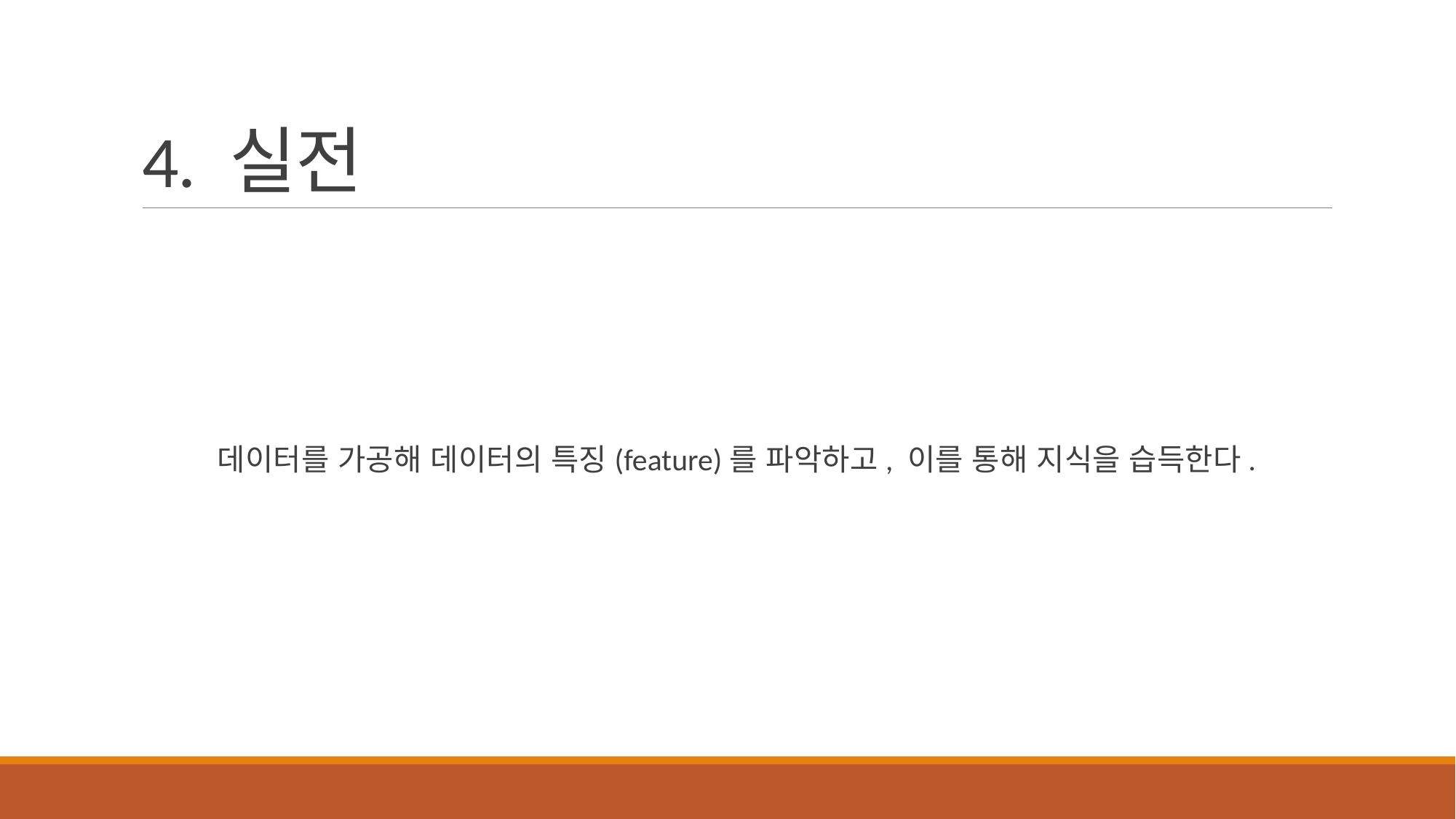

# 4. 실전
데이터를 가공해 데이터의 특징(feature)를 파악하고, 이를 통해 지식을 습득한다.